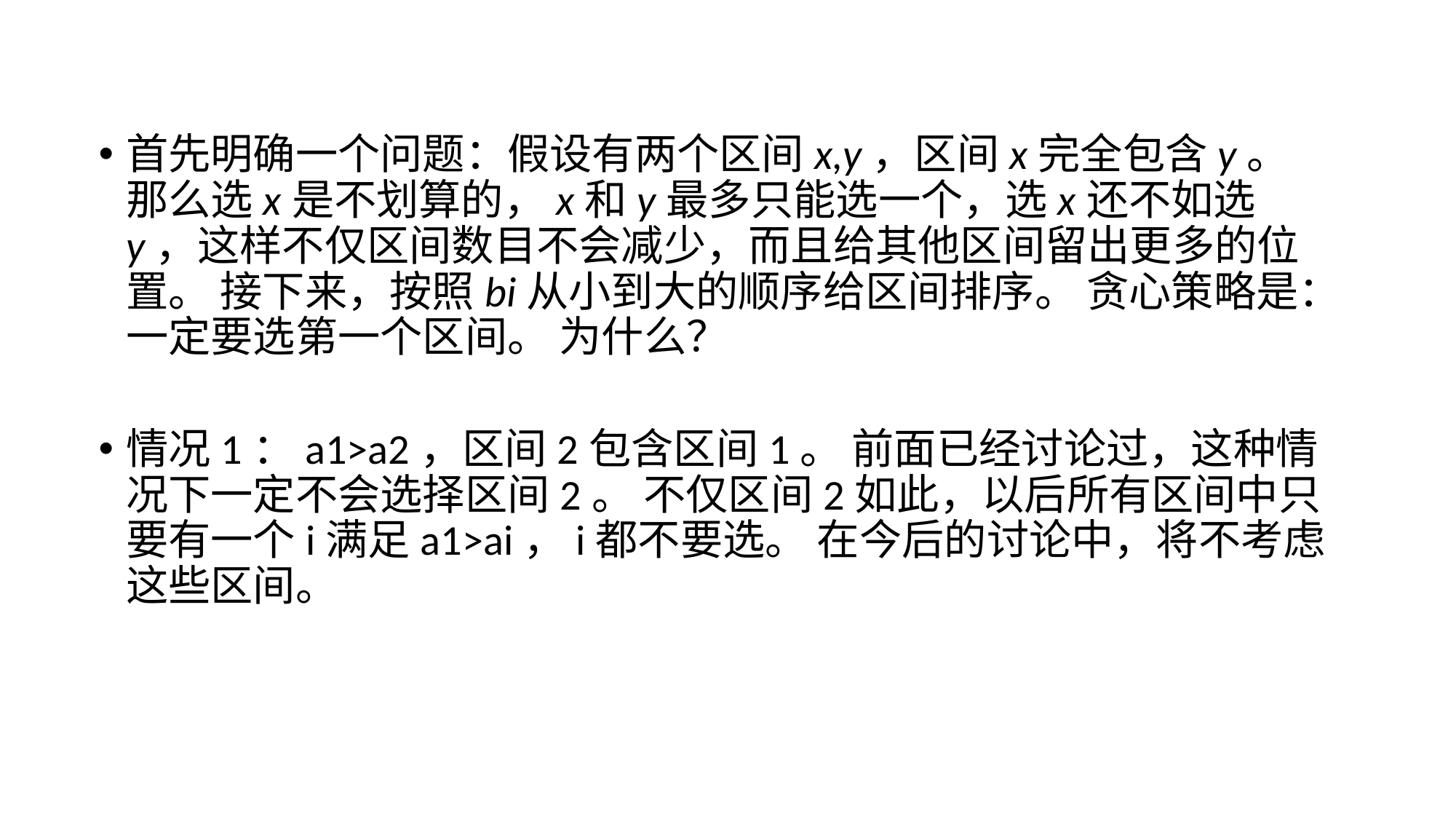

首先明确一个问题：假设有两个区间x,y，区间x完全包含y。 那么选x是不划算的，x和y最多只能选一个，选x还不如选y，这样不仅区间数目不会减少，而且给其他区间留出更多的位置。 接下来，按照bi从小到大的顺序给区间排序。 贪心策略是：一定要选第一个区间。 为什么？
情况1：a1>a2，区间2包含区间1。 前面已经讨论过，这种情况下一定不会选择区间2。 不仅区间2如此，以后所有区间中只要有一个i满足a1>ai，i都不要选。 在今后的讨论中，将不考虑这些区间。